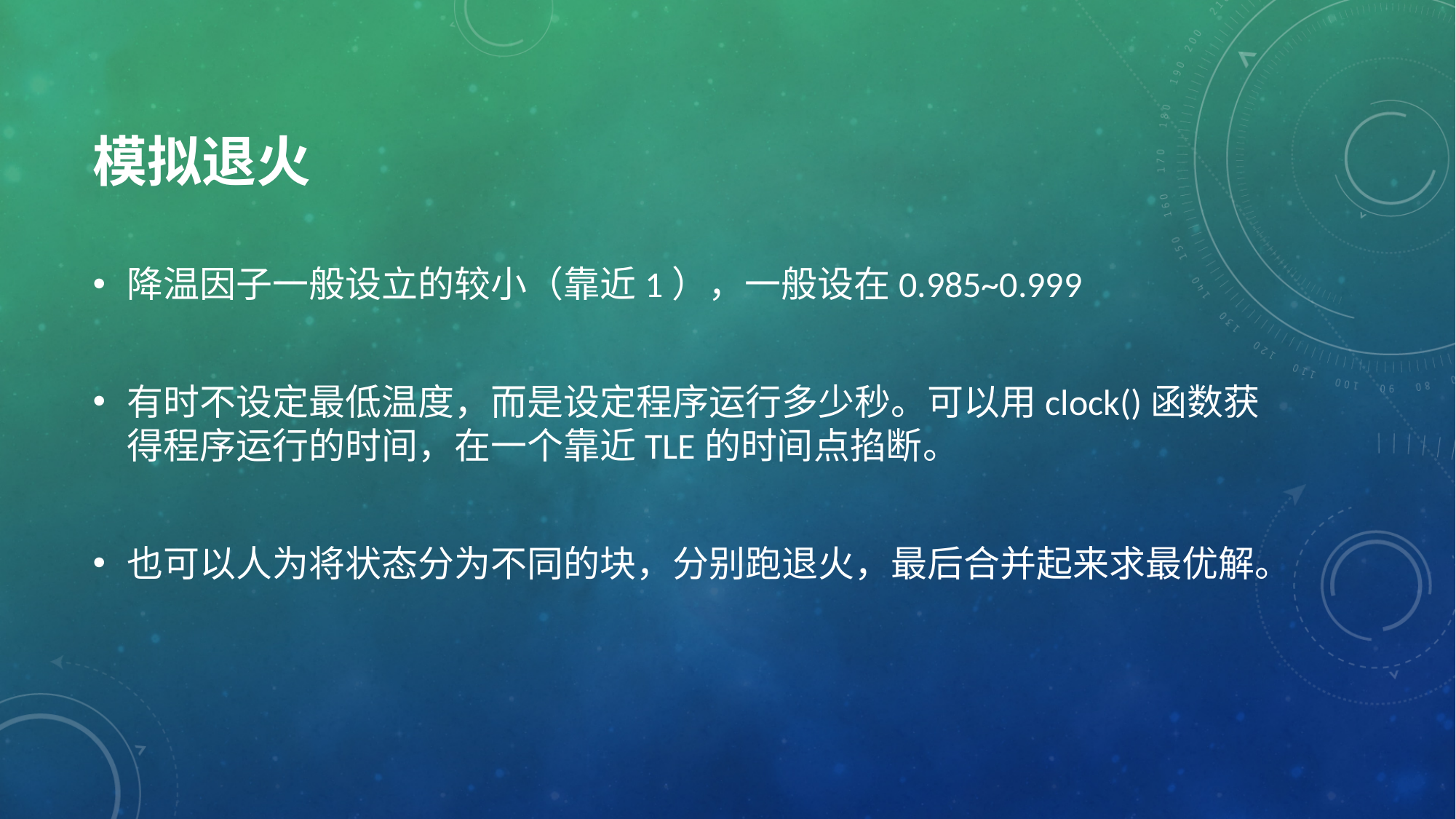

# 模拟退火
降温因子一般设立的较小（靠近1），一般设在0.985~0.999

有时不设定最低温度，而是设定程序运行多少秒。可以用clock()函数获得程序运行的时间，在一个靠近TLE的时间点掐断。

也可以人为将状态分为不同的块，分别跑退火，最后合并起来求最优解。